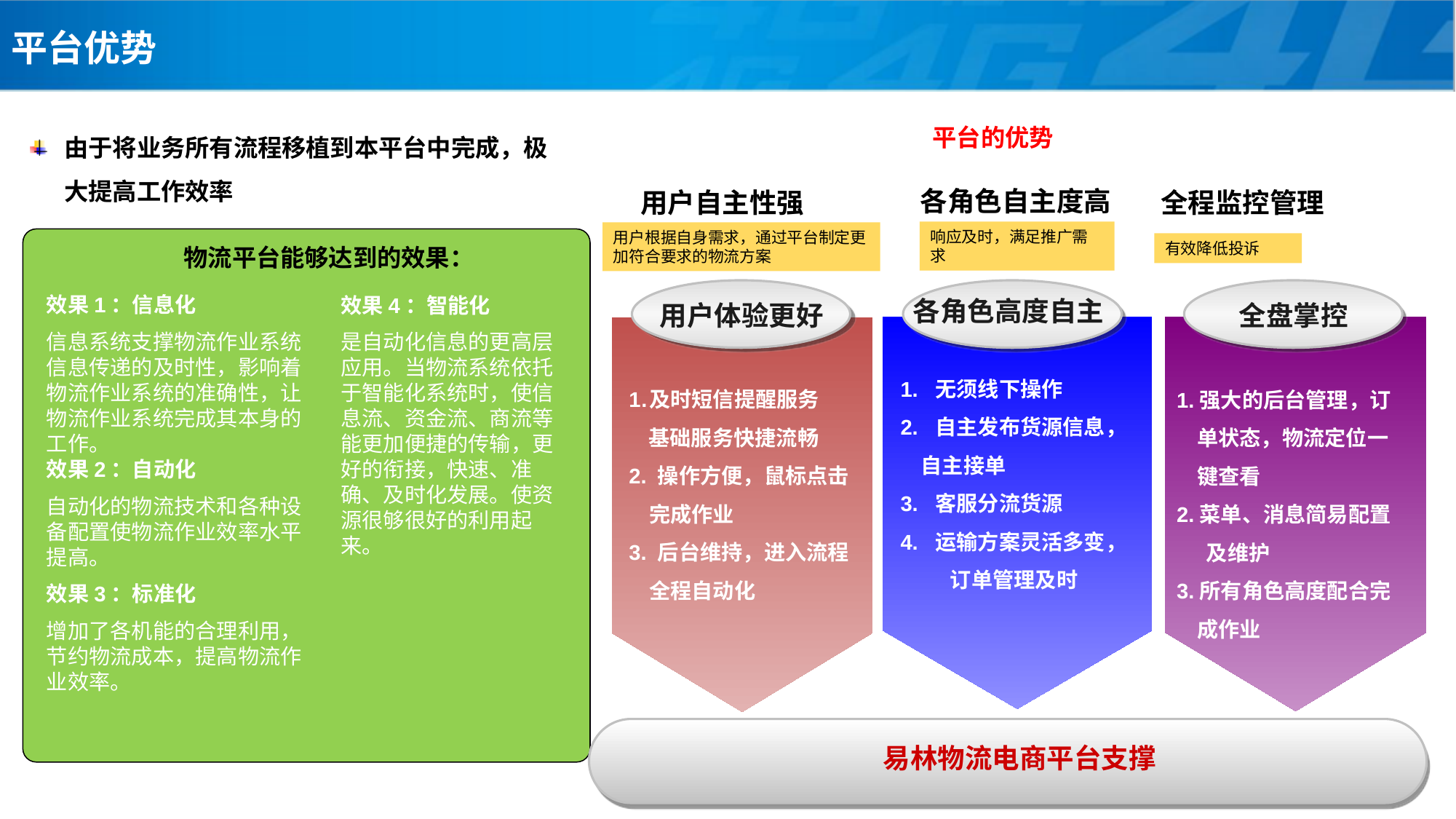

平台优势
由于将业务所有流程移植到本平台中完成，极大提高工作效率
平台的优势
各角色自主度高
用户自主性强
 全程监控管理
响应及时，满足推广需求
用户根据自身需求，通过平台制定更加符合要求的物流方案

物流平台能够达到的效果：
效果4：智能化
是自动化信息的更高层应用。当物流系统依托于智能化系统时，使信息流、资金流、商流等能更加便捷的传输，更好的衔接，快速、准确、及时化发展。使资源很够很好的利用起来。
效果1：信息化
信息系统支撑物流作业系统信息传递的及时性，影响着物流作业系统的准确性，让物流作业系统完成其本身的工作。
效果2：自动化
自动化的物流技术和各种设备配置使物流作业效率水平提高。
效果3：标准化
增加了各机能的合理利用，节约物流成本，提高物流作业效率。
有效降低投诉

各角色高度自主
用户体验更好
全盘掌控

1.  无须线下操作
2.  自主发布货源信息，自主接单
3.  客服分流货源
4.  运输方案灵活多变，         订单管理及时
及时短信提醒服务
   基础服务快捷流畅
2. 操作方便，鼠标点击完成作业
3. 后台维持，进入流程全程自动化

1.强大的后台管理，订单状态，物流定位一键查看
2.菜单、消息简易配置
     及维护
3.所有角色高度配合完成作业

体系设计--核心优势

易林物流电商平台支撑